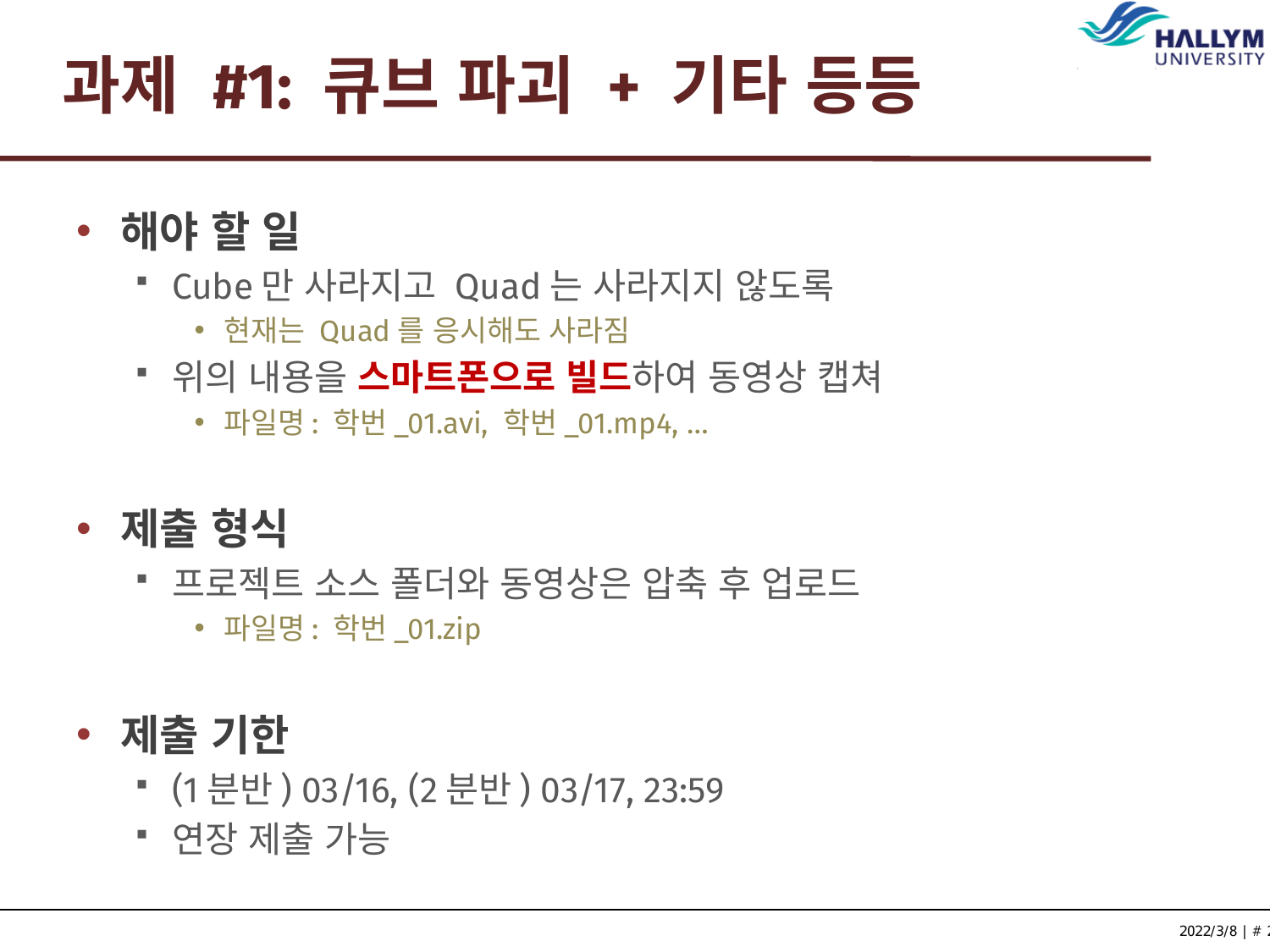

# 과제 #1: 큐브 파괴 + 기타 등등
해야 할 일
Cube만 사라지고 Quad는 사라지지 않도록
현재는 Quad를 응시해도 사라짐
위의 내용을 스마트폰으로 빌드하여 동영상 캡쳐
파일명: 학번_01.avi, 학번_01.mp4, …

제출 형식
프로젝트 소스 폴더와 동영상은 압축 후 업로드
파일명: 학번_01.zip

제출 기한
(1분반) 03/16, (2분반) 03/17, 23:59
연장 제출 가능